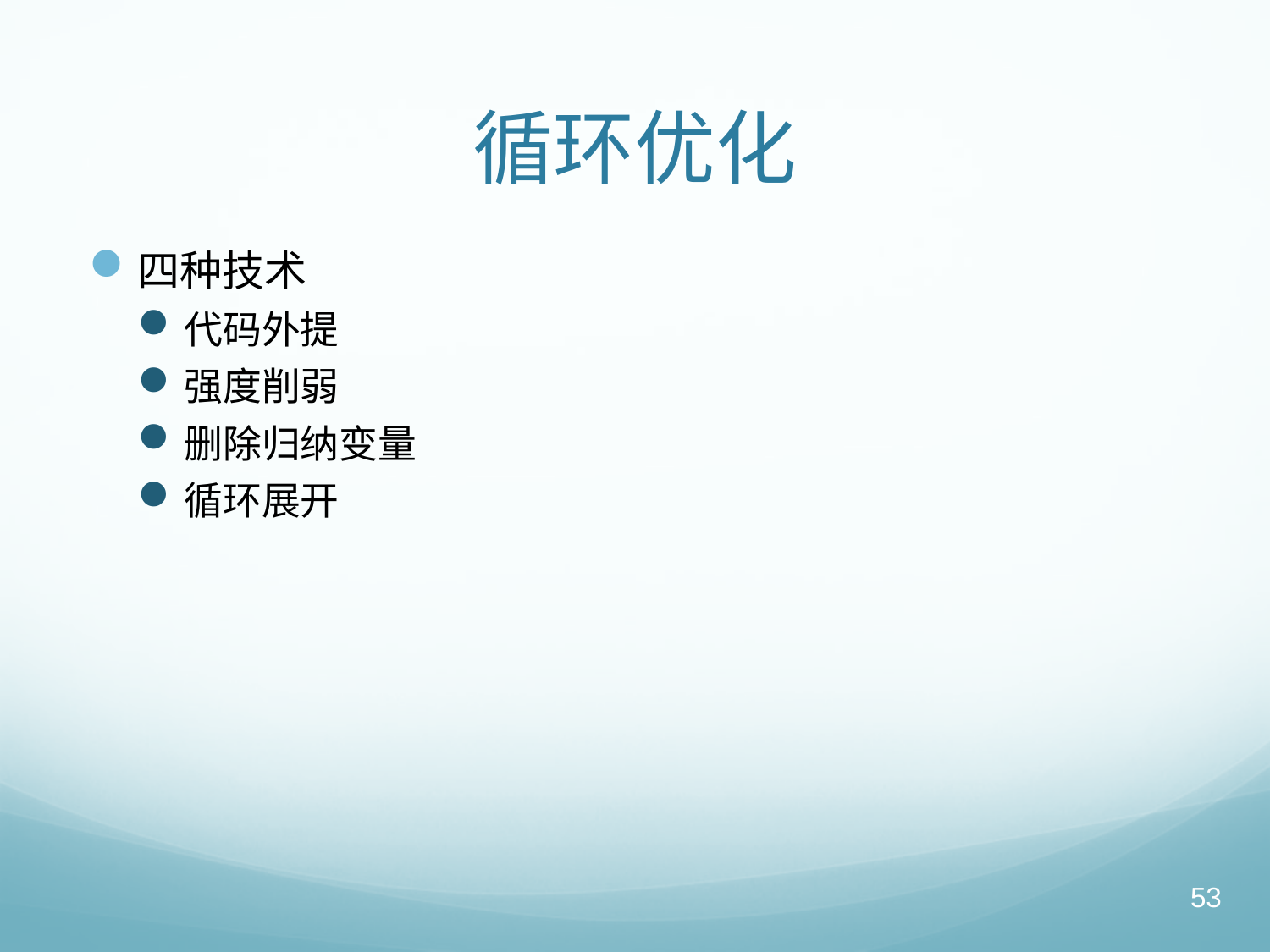

# 循环优化
四种技术
代码外提
强度削弱
删除归纳变量
循环展开
53